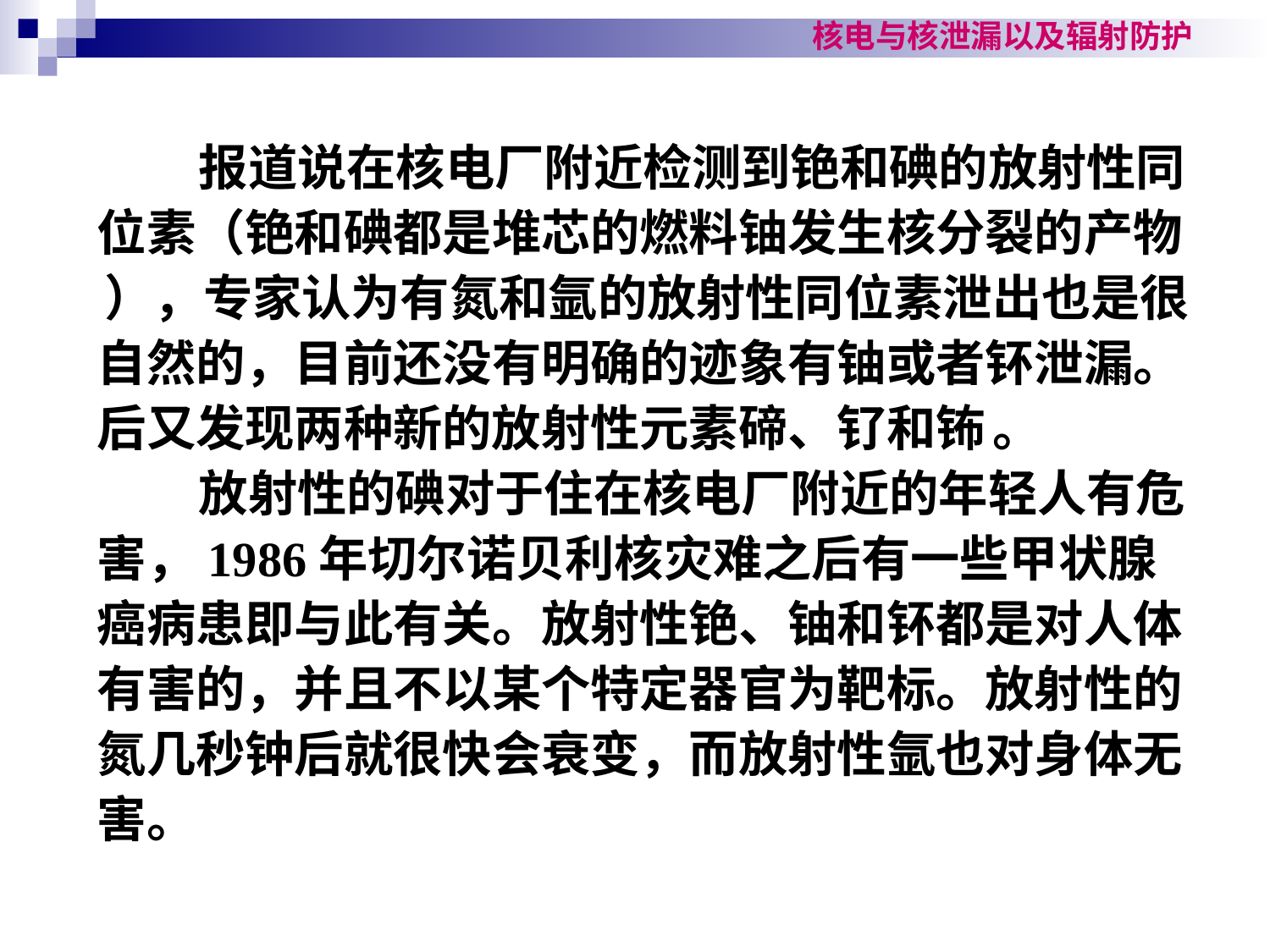

报道说在核电厂附近检测到铯和碘的放射性同位素（铯和碘都是堆芯的燃料铀发生核分裂的产物 ），专家认为有氮和氩的放射性同位素泄出也是很自然的，目前还没有明确的迹象有铀或者钚泄漏。后又发现两种新的放射性元素碲、钌和钸 。
        放射性的碘对于住在核电厂附近的年轻人有危害，1986年切尔诺贝利核灾难之后有一些甲状腺癌病患即与此有关。放射性铯、铀和钚都是对人体有害的，并且不以某个特定器官为靶标。放射性的氮几秒钟后就很快会衰变，而放射性氩也对身体无害。